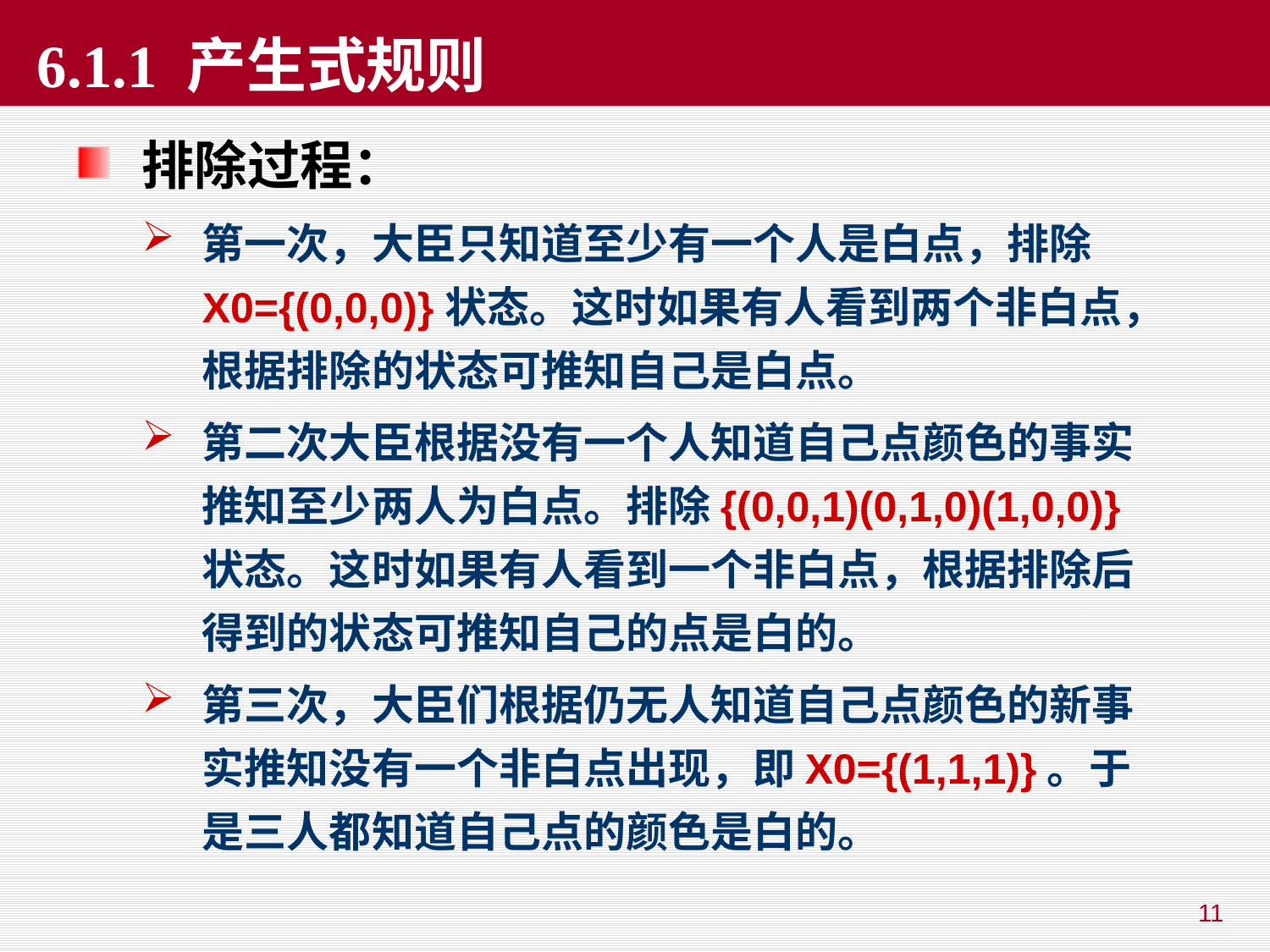

# 6.1.1 产生式规则
排除过程：
第一次，大臣只知道至少有一个人是白点，排除X0={(0,0,0)}状态。这时如果有人看到两个非白点，根据排除的状态可推知自己是白点。
第二次大臣根据没有一个人知道自己点颜色的事实推知至少两人为白点。排除{(0,0,1)(0,1,0)(1,0,0)}状态。这时如果有人看到一个非白点，根据排除后得到的状态可推知自己的点是白的。
第三次，大臣们根据仍无人知道自己点颜色的新事实推知没有一个非白点出现，即X0={(1,1,1)}。于是三人都知道自己点的颜色是白的。
11